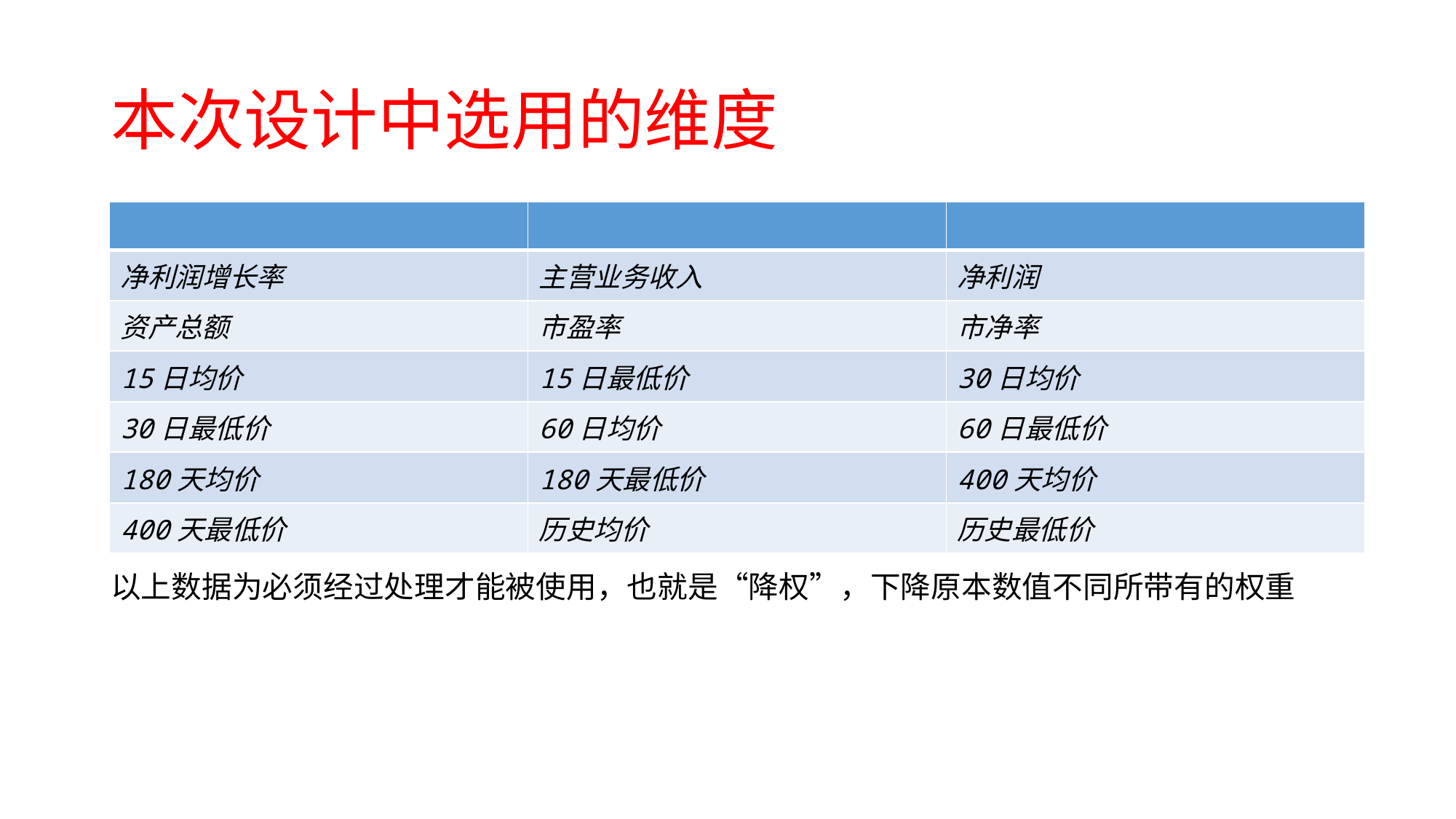

# 本次设计中选用的维度
|  |  |  |
| --- | --- | --- |
| 净利润增长率 | 主营业务收入 | 净利润 |
| 资产总额 | 市盈率 | 市净率 |
| 15日均价 | 15日最低价 | 30日均价 |
| 30日最低价 | 60日均价 | 60日最低价 |
| 180天均价 | 180天最低价 | 400天均价 |
| 400天最低价 | 历史均价 | 历史最低价 |
以上数据为必须经过处理才能被使用，也就是“降权”，下降原本数值不同所带有的权重